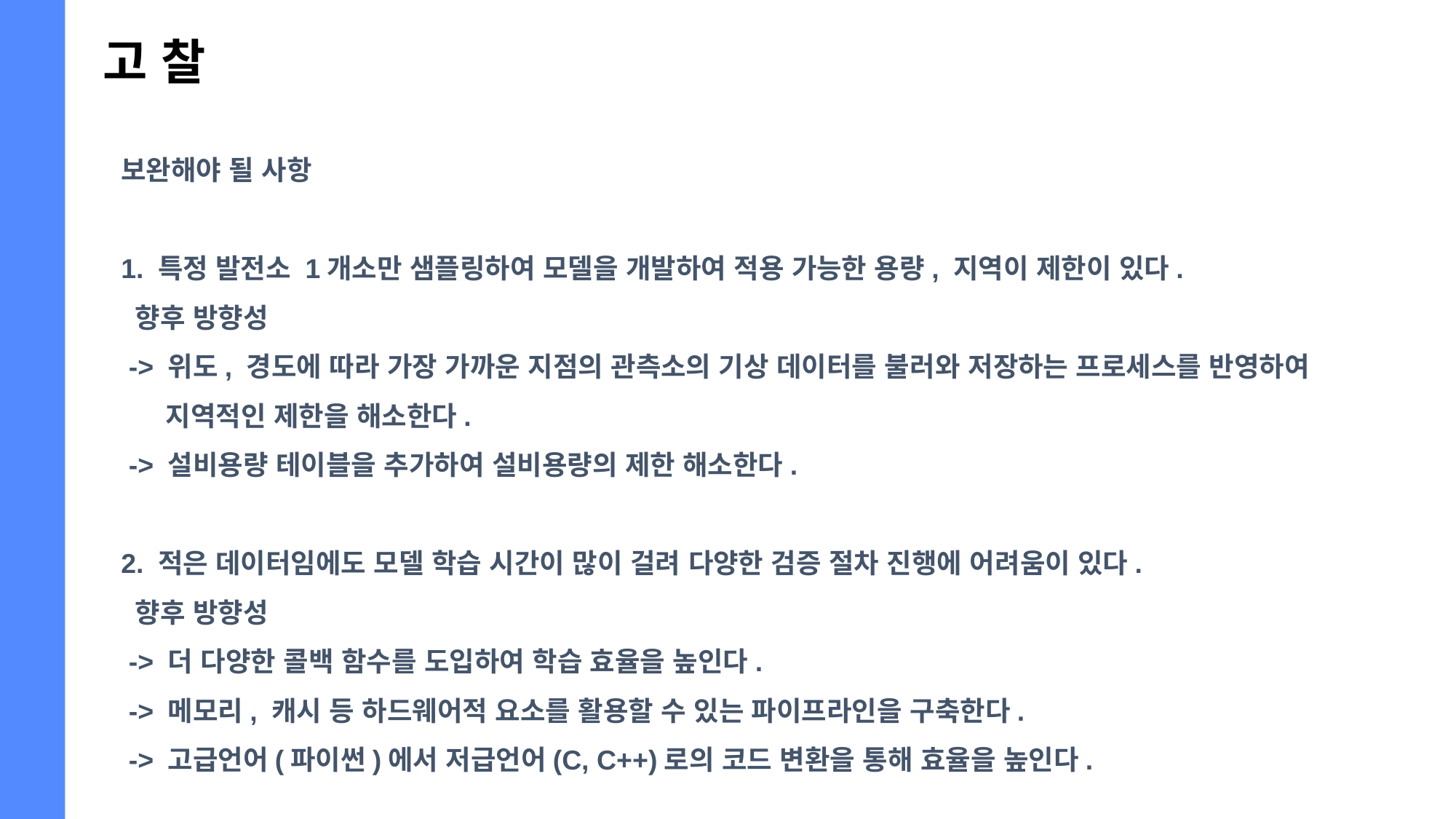

01

개 요
고 찰

보완해야 될 사항

1. 특정 발전소 1개소만 샘플링하여 모델을 개발하여 적용 가능한 용량, 지역이 제한이 있다.
 향후 방향성
 -> 위도, 경도에 따라 가장 가까운 지점의 관측소의 기상 데이터를 불러와 저장하는 프로세스를 반영하여
     지역적인 제한을 해소한다.
 -> 설비용량 테이블을 추가하여 설비용량의 제한 해소한다.

2. 적은 데이터임에도 모델 학습 시간이 많이 걸려 다양한 검증 절차 진행에 어려움이 있다.
 향후 방향성
 -> 더 다양한 콜백 함수를 도입하여 학습 효율을 높인다.
 -> 메모리, 캐시 등 하드웨어적 요소를 활용할 수 있는 파이프라인을 구축한다.
 -> 고급언어(파이썬)에서 저급언어(C, C++)로의 코드 변환을 통해 효율을 높인다.